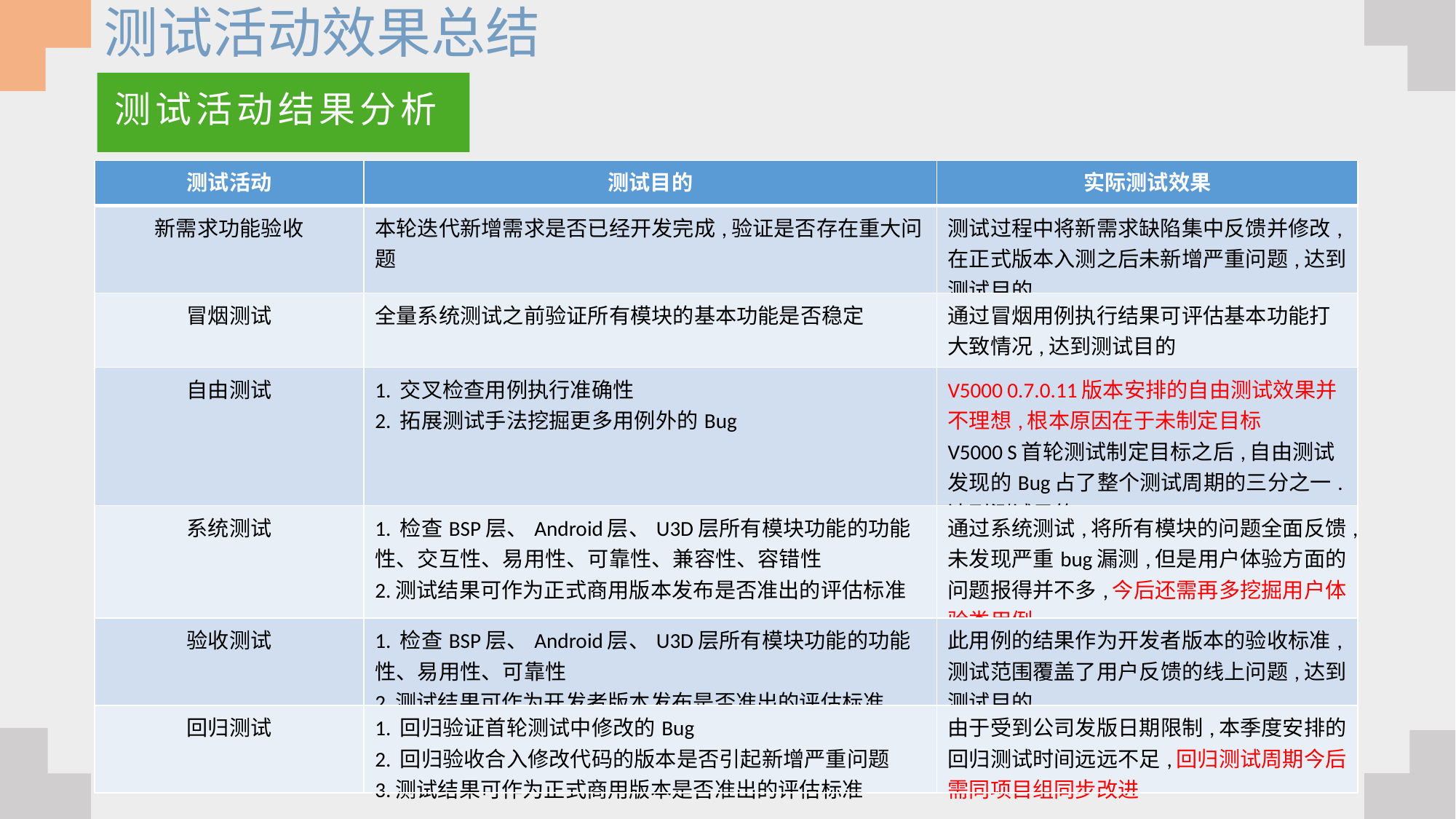

测试活动效果总结

测试活动结果分析
| 测试活动 | 测试目的 | 实际测试效果 |
| --- | --- | --- |
| 新需求功能验收 | 本轮迭代新增需求是否已经开发完成,验证是否存在重大问题 | 测试过程中将新需求缺陷集中反馈并修改,在正式版本入测之后未新增严重问题,达到测试目的 |
| 冒烟测试 | 全量系统测试之前验证所有模块的基本功能是否稳定 | 通过冒烟用例执行结果可评估基本功能打大致情况,达到测试目的 |
| 自由测试 | 1. 交叉检查用例执行准确性 2. 拓展测试手法挖掘更多用例外的Bug | V5000 0.7.0.11版本安排的自由测试效果并不理想,根本原因在于未制定目标 V5000 S首轮测试制定目标之后,自由测试发现的Bug占了整个测试周期的三分之一.达到测试目的. |
| 系统测试 | 1. 检查BSP层、Android层、U3D层所有模块功能的功能性、交互性、易用性、可靠性、兼容性、容错性 2.测试结果可作为正式商用版本发布是否准出的评估标准 | 通过系统测试,将所有模块的问题全面反馈,未发现严重bug漏测,但是用户体验方面的问题报得并不多,今后还需再多挖掘用户体验类用例. |
| 验收测试 | 1. 检查BSP层、Android层、U3D层所有模块功能的功能性、易用性、可靠性 2.测试结果可作为开发者版本发布是否准出的评估标准 | 此用例的结果作为开发者版本的验收标准,测试范围覆盖了用户反馈的线上问题,达到测试目的 |
| 回归测试 | 1. 回归验证首轮测试中修改的Bug 2. 回归验收合入修改代码的版本是否引起新增严重问题 3.测试结果可作为正式商用版本是否准出的评估标准 | 由于受到公司发版日期限制,本季度安排的回归测试时间远远不足,回归测试周期今后需同项目组同步改进 |